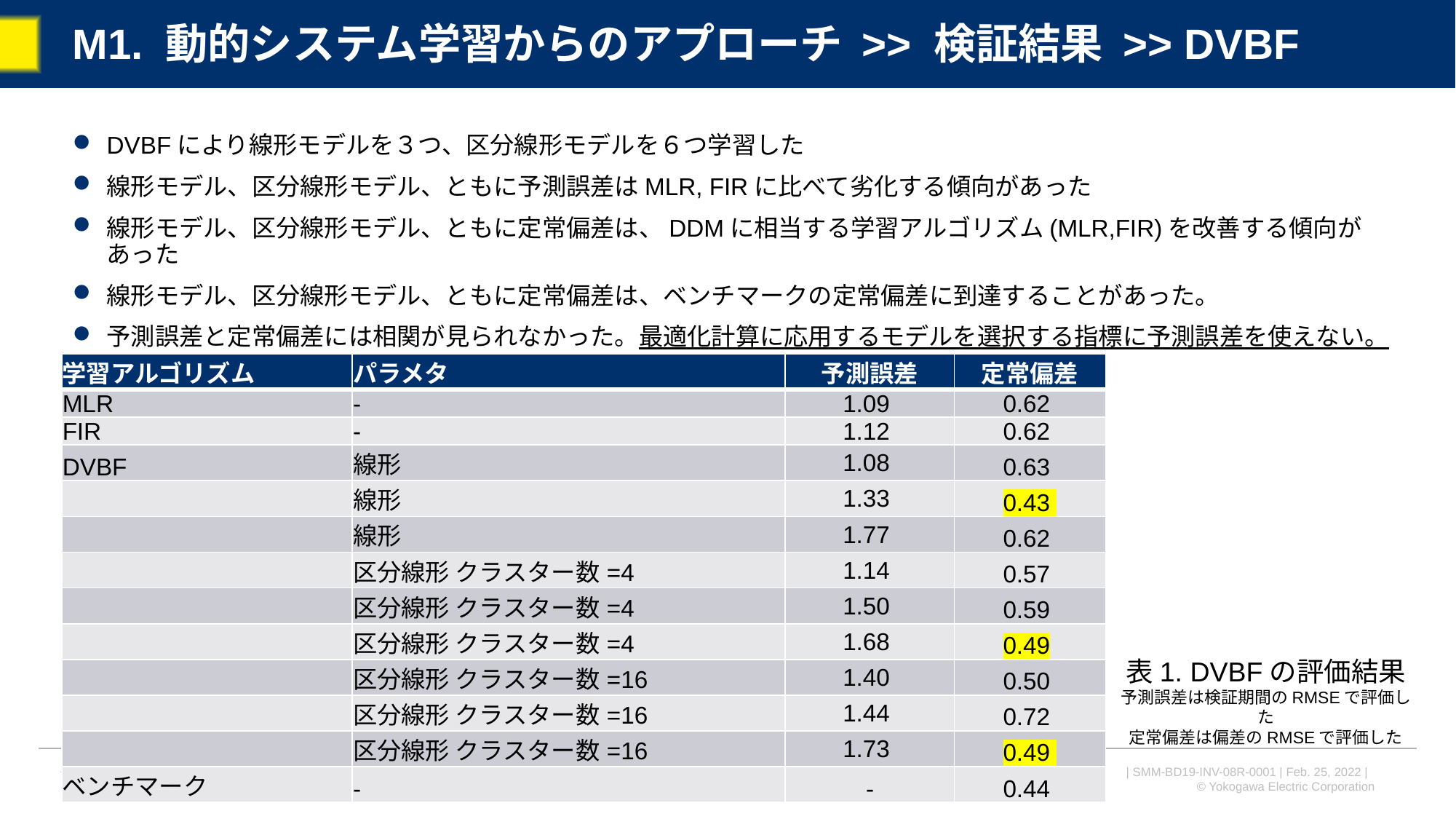

# M1. 動的システム学習からのアプローチ >> 検証結果 >> DVBF
DVBFにより線形モデルを３つ、区分線形モデルを６つ学習した
線形モデル、区分線形モデル、ともに予測誤差はMLR, FIRに比べて劣化する傾向があった
線形モデル、区分線形モデル、ともに定常偏差は、DDMに相当する学習アルゴリズム(MLR,FIR)を改善する傾向があった
線形モデル、区分線形モデル、ともに定常偏差は、ベンチマークの定常偏差に到達することがあった。
予測誤差と定常偏差には相関が見られなかった。最適化計算に応用するモデルを選択する指標に予測誤差を使えない。
| 学習アルゴリズム | パラメタ | 予測誤差 | 定常偏差 |
| --- | --- | --- | --- |
| MLR | - | 1.09 | 0.62 |
| FIR | - | 1.12 | 0.62 |
| DVBF | 線形 | 1.08 | 0.63 |
|  | 線形 | 1.33 | 0.43 |
|  | 線形 | 1.77 | 0.62 |
|  | 区分線形 クラスター数=4 | 1.14 | 0.57 |
|  | 区分線形 クラスター数=4 | 1.50 | 0.59 |
|  | 区分線形 クラスター数=4 | 1.68 | 0.49 |
|  | 区分線形 クラスター数=16 | 1.40 | 0.50 |
|  | 区分線形 クラスター数=16 | 1.44 | 0.72 |
|  | 区分線形 クラスター数=16 | 1.73 | 0.49 |
| ベンチマーク | - | - | 0.44 |
表1. DVBFの評価結果
予測誤差は検証期間のRMSEで評価した
定常偏差は偏差のRMSEで評価した